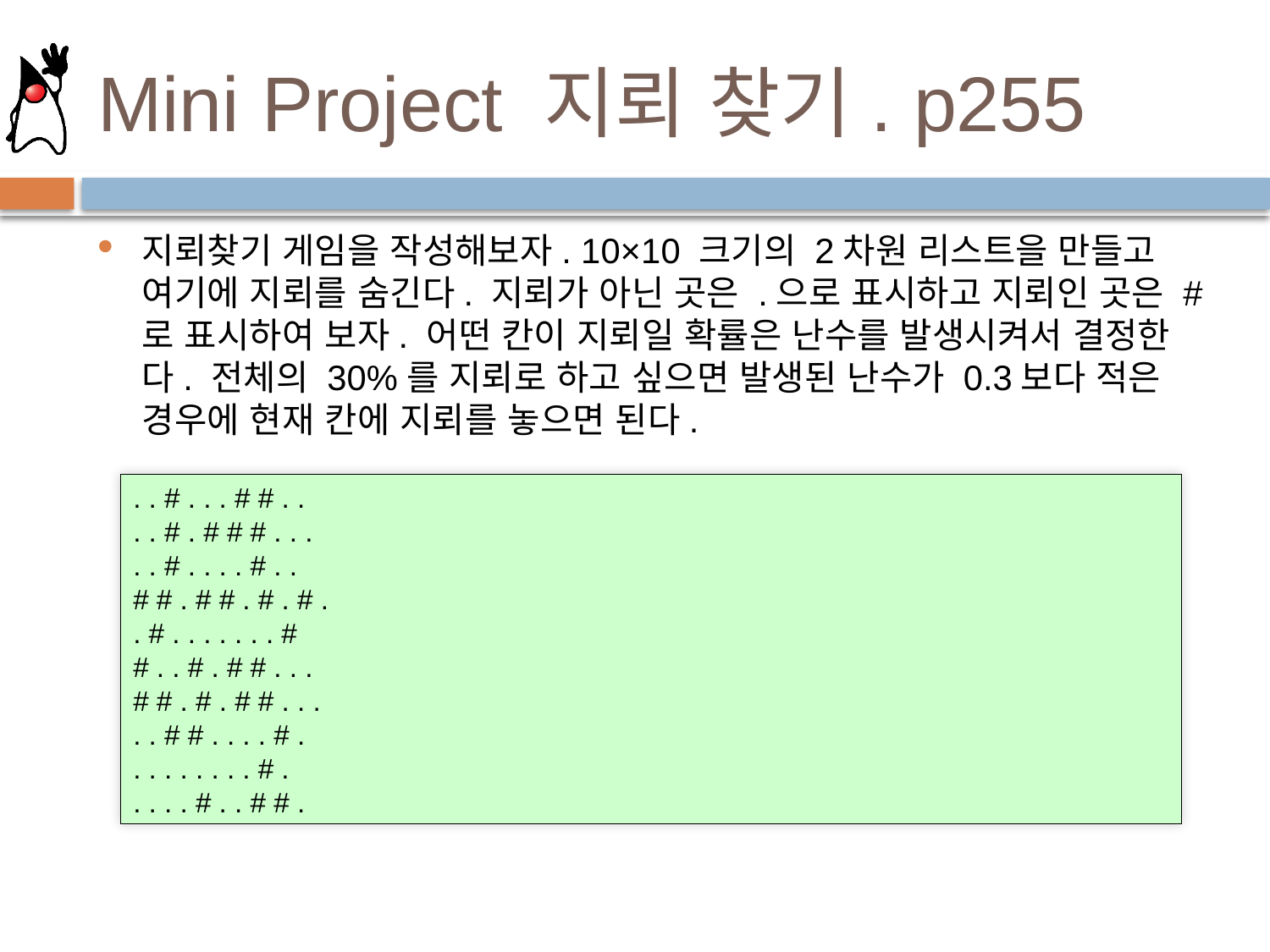

# Mini Project 지뢰 찾기. p255
지뢰찾기 게임을 작성해보자. 10×10 크기의 2차원 리스트을 만들고 여기에 지뢰를 숨긴다. 지뢰가 아닌 곳은 .으로 표시하고 지뢰인 곳은 #로 표시하여 보자. 어떤 칸이 지뢰일 확률은 난수를 발생시켜서 결정한다. 전체의 30%를 지뢰로 하고 싶으면 발생된 난수가 0.3보다 적은 경우에 현재 칸에 지뢰를 놓으면 된다.
. . # . . . # # . .
. . # . # # # . . .
. . # . . . . # . .
# # . # # . # . # .
. # . . . . . . . #
# . . # . # # . . .
# # . # . # # . . .
. . # # . . . . # .
. . . . . . . . # .
. . . . # . . # # .